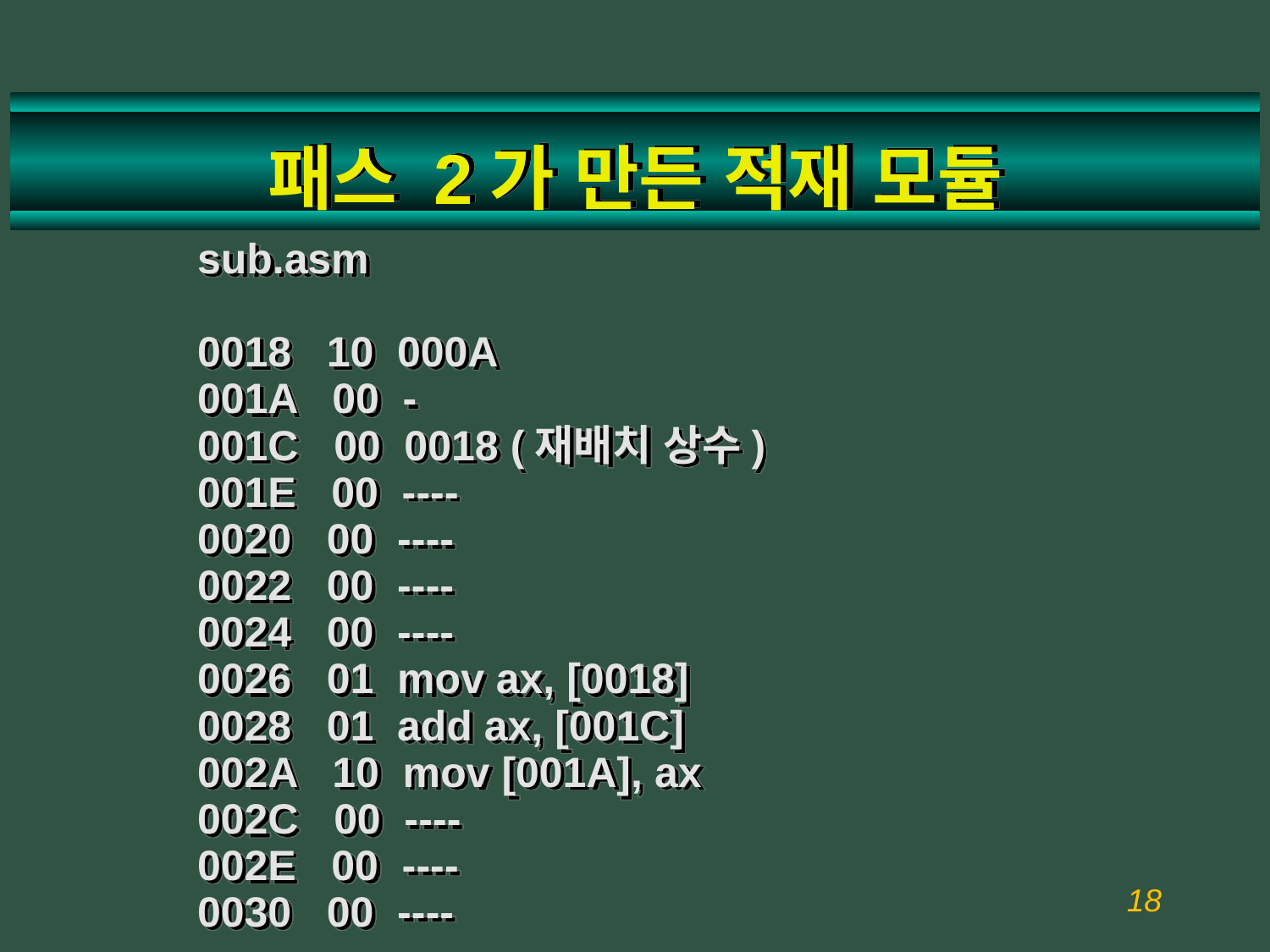

# 패스 2가 만든 적재 모듈
sub.asm

0018   10  000A
001A   00  -
001C   00  0018 (재배치 상수)
001E   00  ----
0020   00  ----
0022   00  ----
0024   00  ----
0026   01  mov ax, [0018]
0028   01  add ax, [001C]
002A   10  mov [001A], ax
002C   00  ----
002E   00  ----
0030   00  ----
18